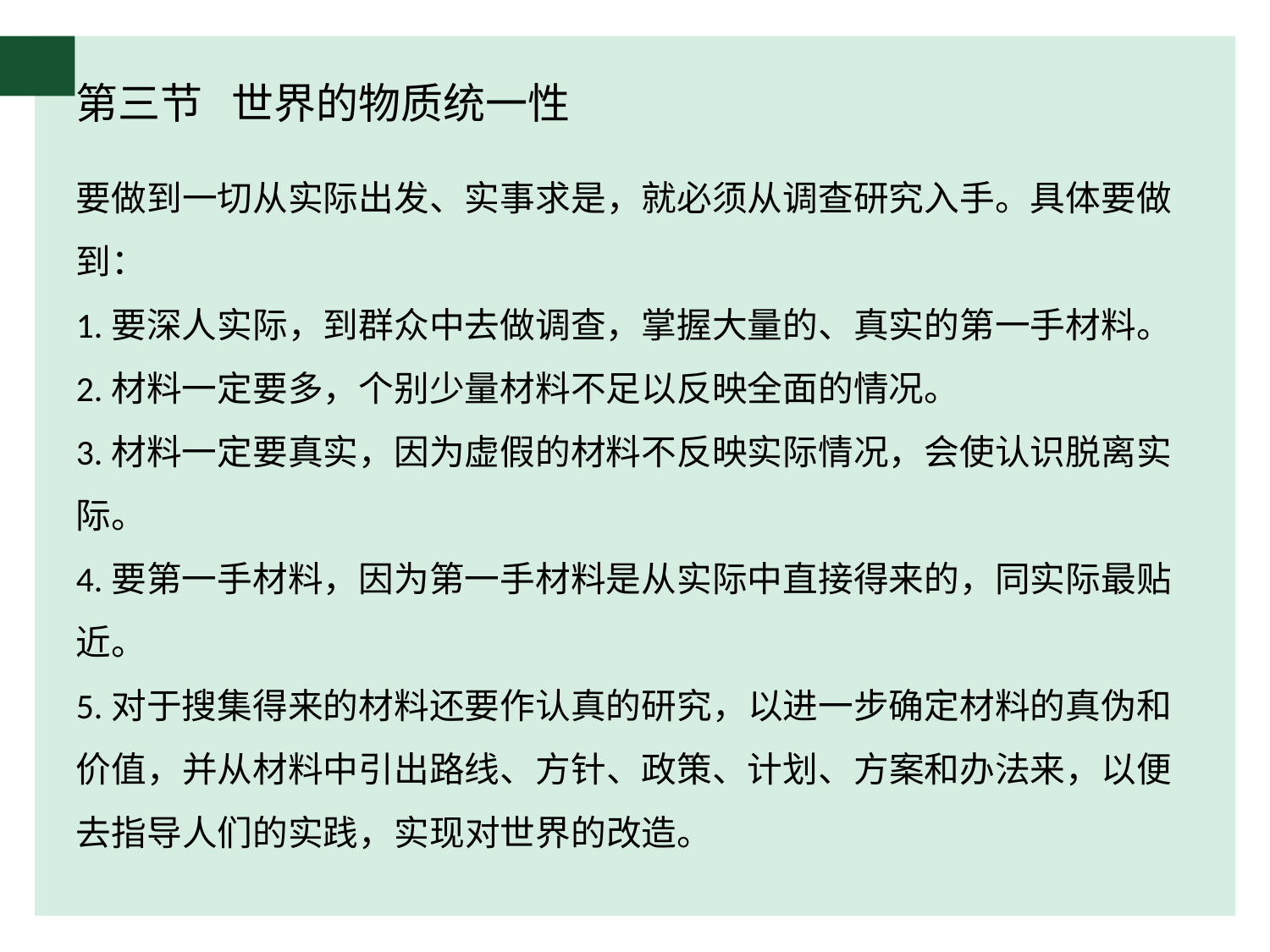

# 第三节   世界的物质统一性
要做到一切从实际出发、实事求是，就必须从调查研究入手。具体要做到：
1.要深人实际，到群众中去做调查，掌握大量的、真实的第一手材料。
2.材料一定要多，个别少量材料不足以反映全面的情况。
3.材料一定要真实，因为虚假的材料不反映实际情况，会使认识脱离实际。
4.要第一手材料，因为第一手材料是从实际中直接得来的，同实际最贴近。
5.对于搜集得来的材料还要作认真的研究，以进一步确定材料的真伪和价值，并从材料中引出路线、方针、政策、计划、方案和办法来，以便去指导人们的实践，实现对世界的改造。